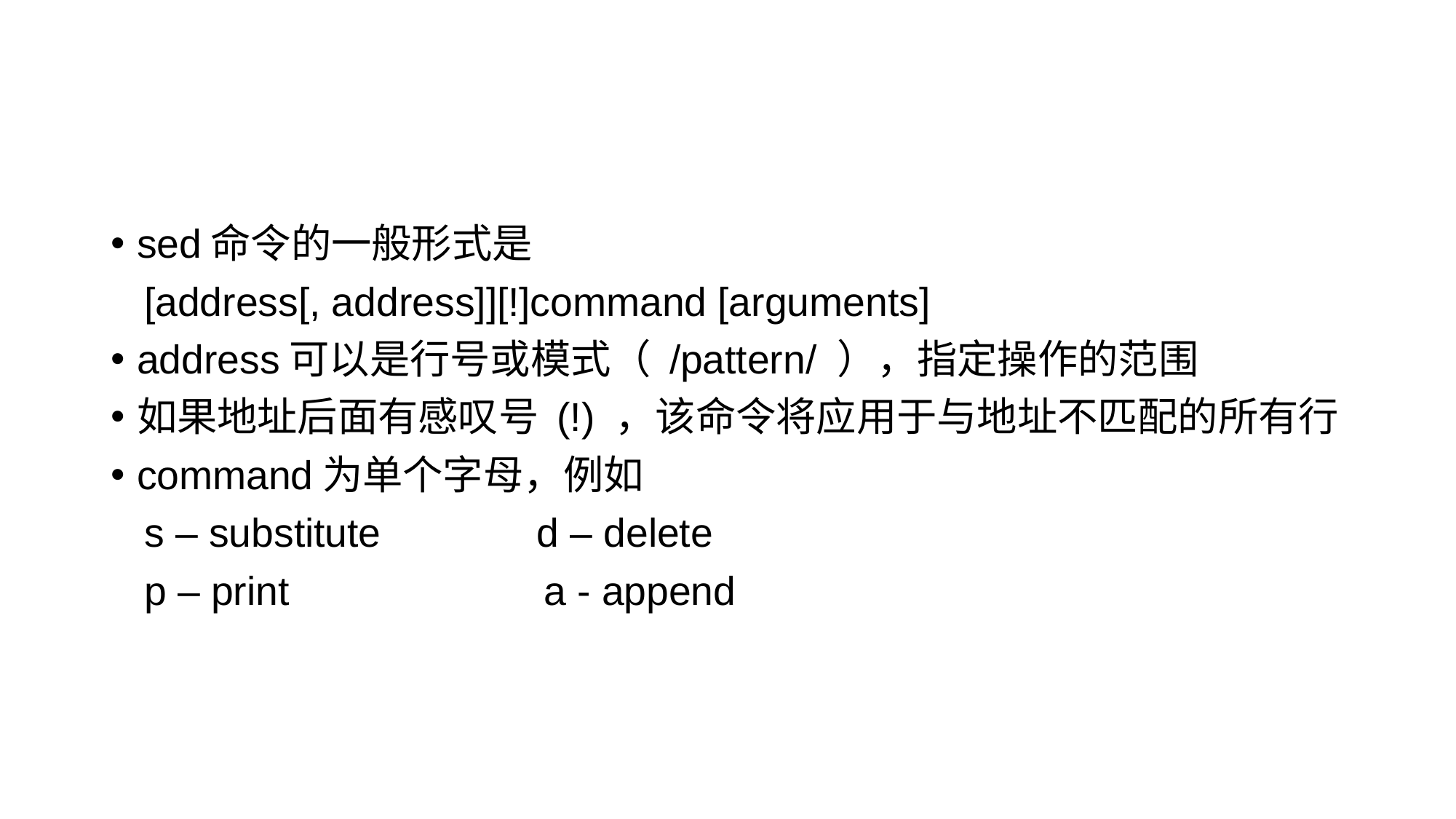

#
sed命令的一般形式是
   [address[, address]][!]command [arguments]
address可以是行号或模式（ /pattern/ ），指定操作的范围
如果地址后面有感叹号 (!) ，该命令将应用于与地址不匹配的所有行
command为单个字母，例如
   s – substitute		 d – delete
   p – print                       a - append